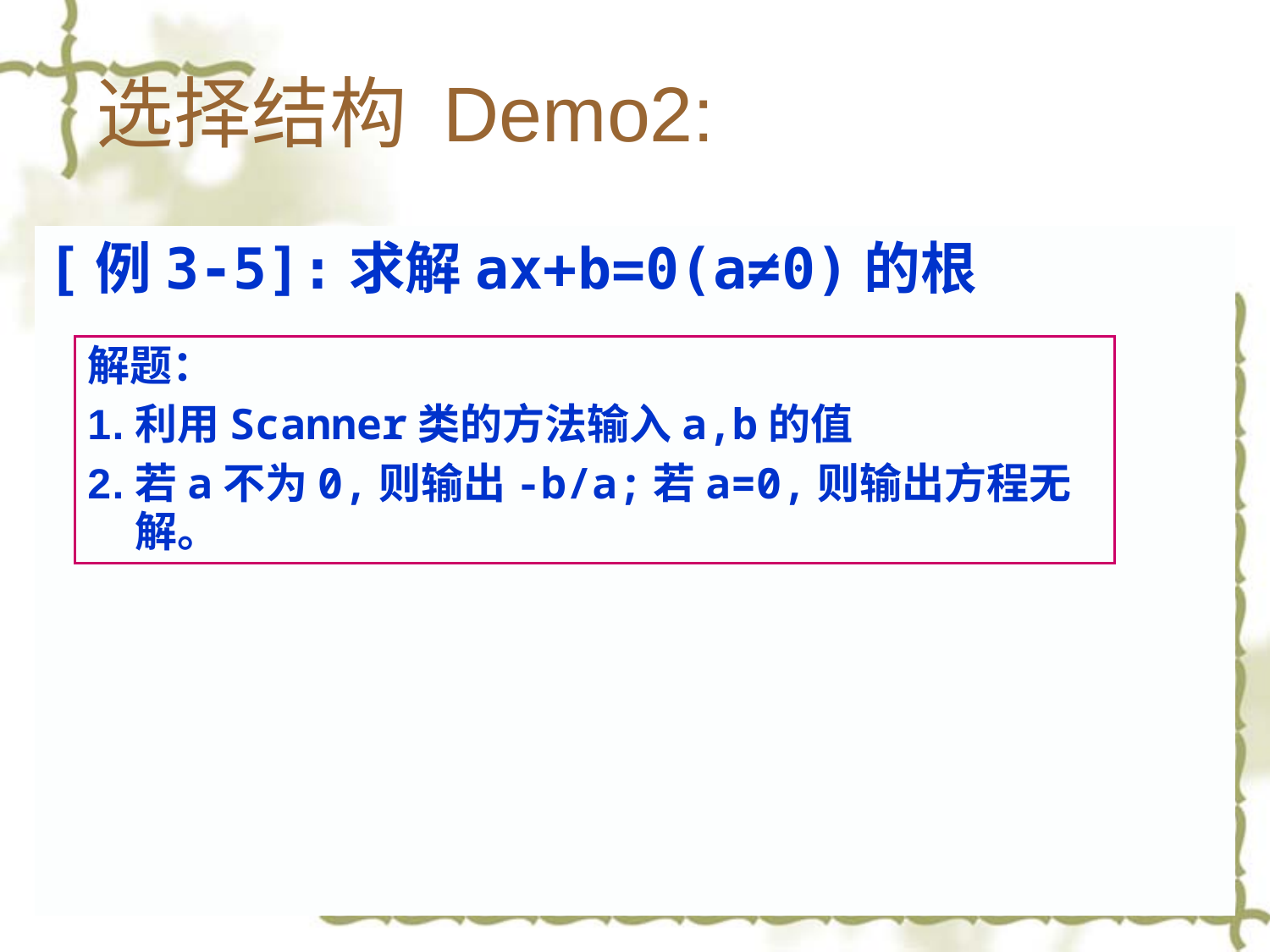

# 选择结构 Demo2:
[例3-5]:求解ax+b=0(a≠0)的根

解题：
利用Scanner类的方法输入a,b的值
若a不为0,则输出-b/a;若a=0,则输出方程无解。